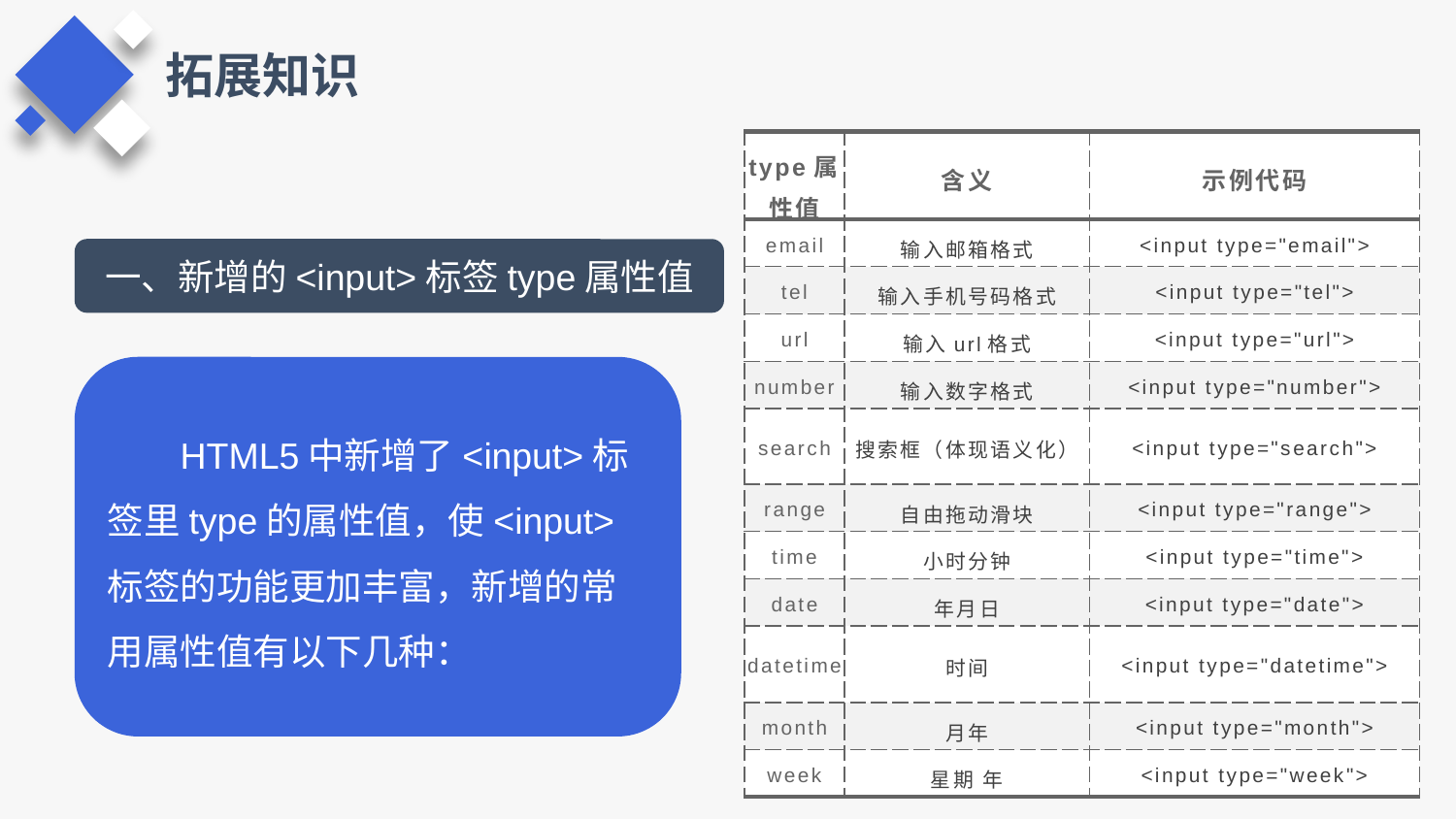

拓展知识

| type属性值 | 含义 | 示例代码 |
| --- | --- | --- |
| email | 输入邮箱格式 | <input type="email"> |
| tel | 输入手机号码格式 | <input type="tel"> |
| url | 输入url格式 | <input type="url"> |
| number | 输入数字格式 | <input type="number"> |
| search | 搜索框（体现语义化） | <input type="search"> |
| range | 自由拖动滑块 | <input type="range"> |
| time | 小时分钟 | <input type="time"> |
| date | 年月日 | <input type="date"> |
| datetime | 时间 | <input type="datetime"> |
| month | 月年 | <input type="month"> |
| week | 星期 年 | <input type="week"> |
一、新增的<input>标签type属性值
HTML5中新增了<input>标签里type的属性值，使<input>标签的功能更加丰富，新增的常用属性值有以下几种：